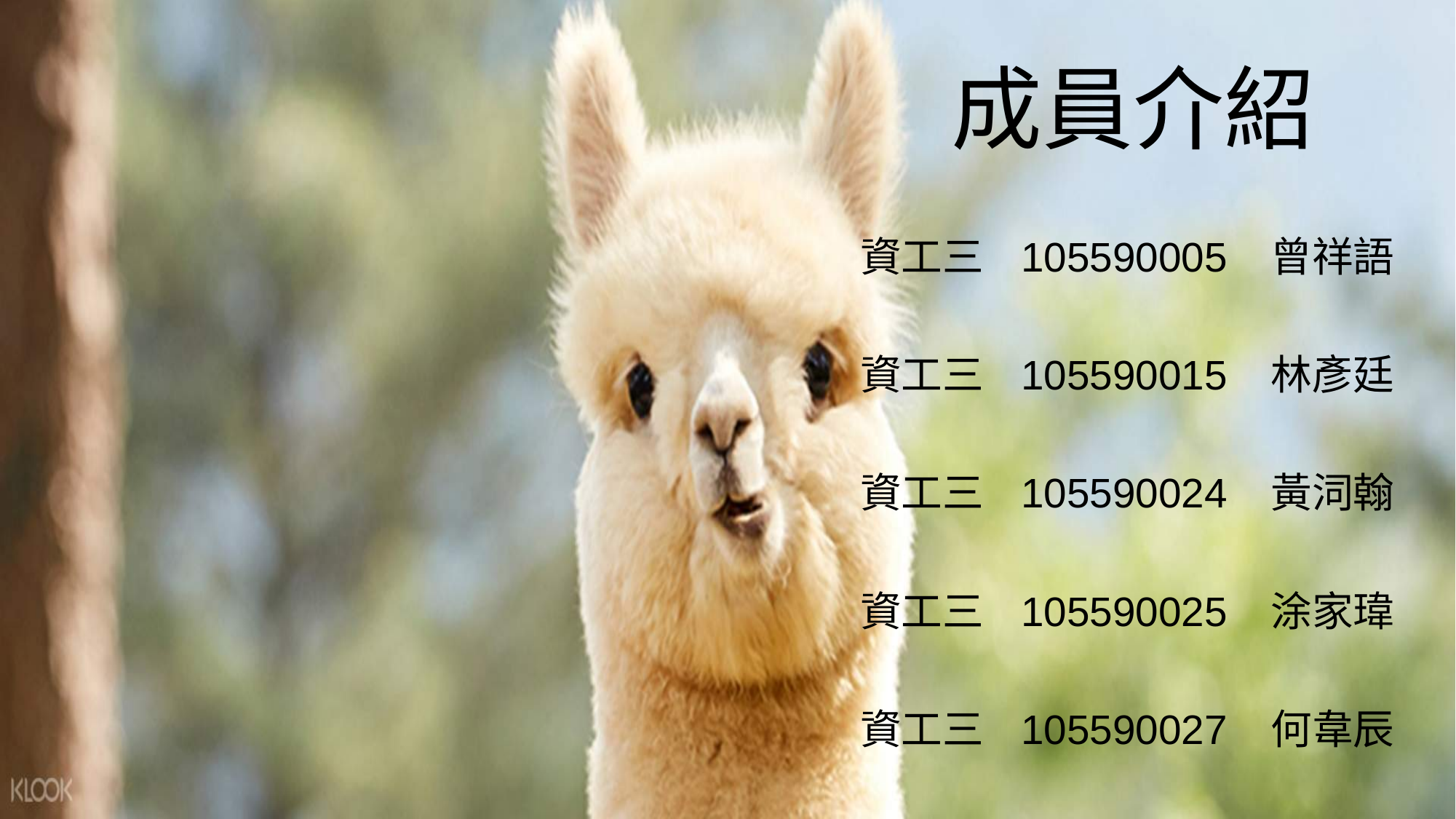

# 成員介紹
資工三   105590005   曾祥語

資工三   105590015   林彥廷

資工三   105590024   黃泀翰

資工三   105590025   涂家瑋

資工三   105590027   何韋辰